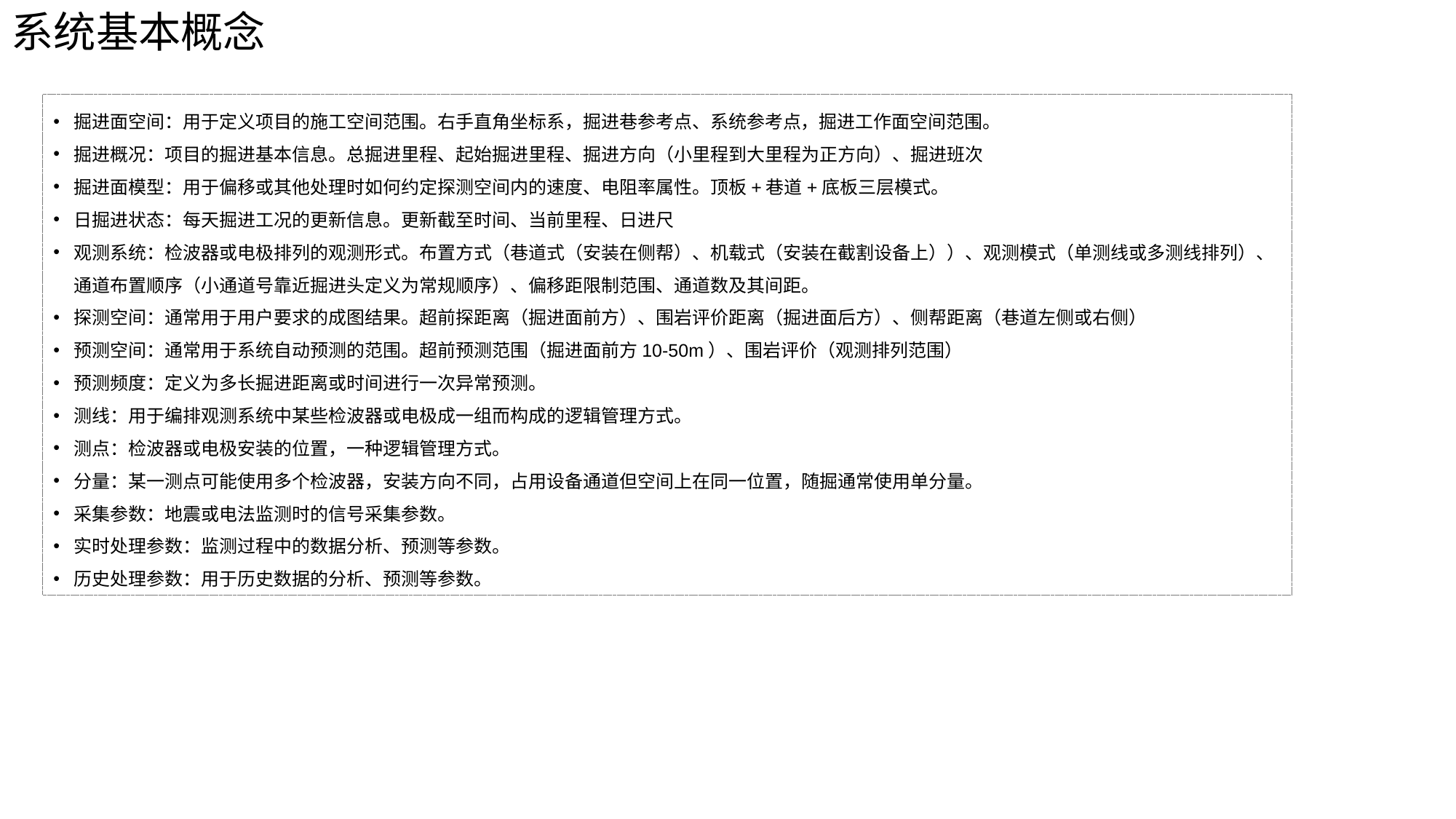

系统基本概念
掘进面空间：用于定义项目的施工空间范围。右手直角坐标系，掘进巷参考点、系统参考点，掘进工作面空间范围。
掘进概况：项目的掘进基本信息。总掘进里程、起始掘进里程、掘进方向（小里程到大里程为正方向）、掘进班次
掘进面模型：用于偏移或其他处理时如何约定探测空间内的速度、电阻率属性。顶板+巷道+底板三层模式。
日掘进状态：每天掘进工况的更新信息。更新截至时间、当前里程、日进尺
观测系统：检波器或电极排列的观测形式。布置方式（巷道式（安装在侧帮）、机载式（安装在截割设备上））、观测模式（单测线或多测线排列）、通道布置顺序（小通道号靠近掘进头定义为常规顺序）、偏移距限制范围、通道数及其间距。
探测空间：通常用于用户要求的成图结果。超前探距离（掘进面前方）、围岩评价距离（掘进面后方）、侧帮距离（巷道左侧或右侧）
预测空间：通常用于系统自动预测的范围。超前预测范围（掘进面前方10-50m）、围岩评价（观测排列范围）
预测频度：定义为多长掘进距离或时间进行一次异常预测。
测线：用于编排观测系统中某些检波器或电极成一组而构成的逻辑管理方式。
测点：检波器或电极安装的位置，一种逻辑管理方式。
分量：某一测点可能使用多个检波器，安装方向不同，占用设备通道但空间上在同一位置，随掘通常使用单分量。
采集参数：地震或电法监测时的信号采集参数。
实时处理参数：监测过程中的数据分析、预测等参数。
历史处理参数：用于历史数据的分析、预测等参数。